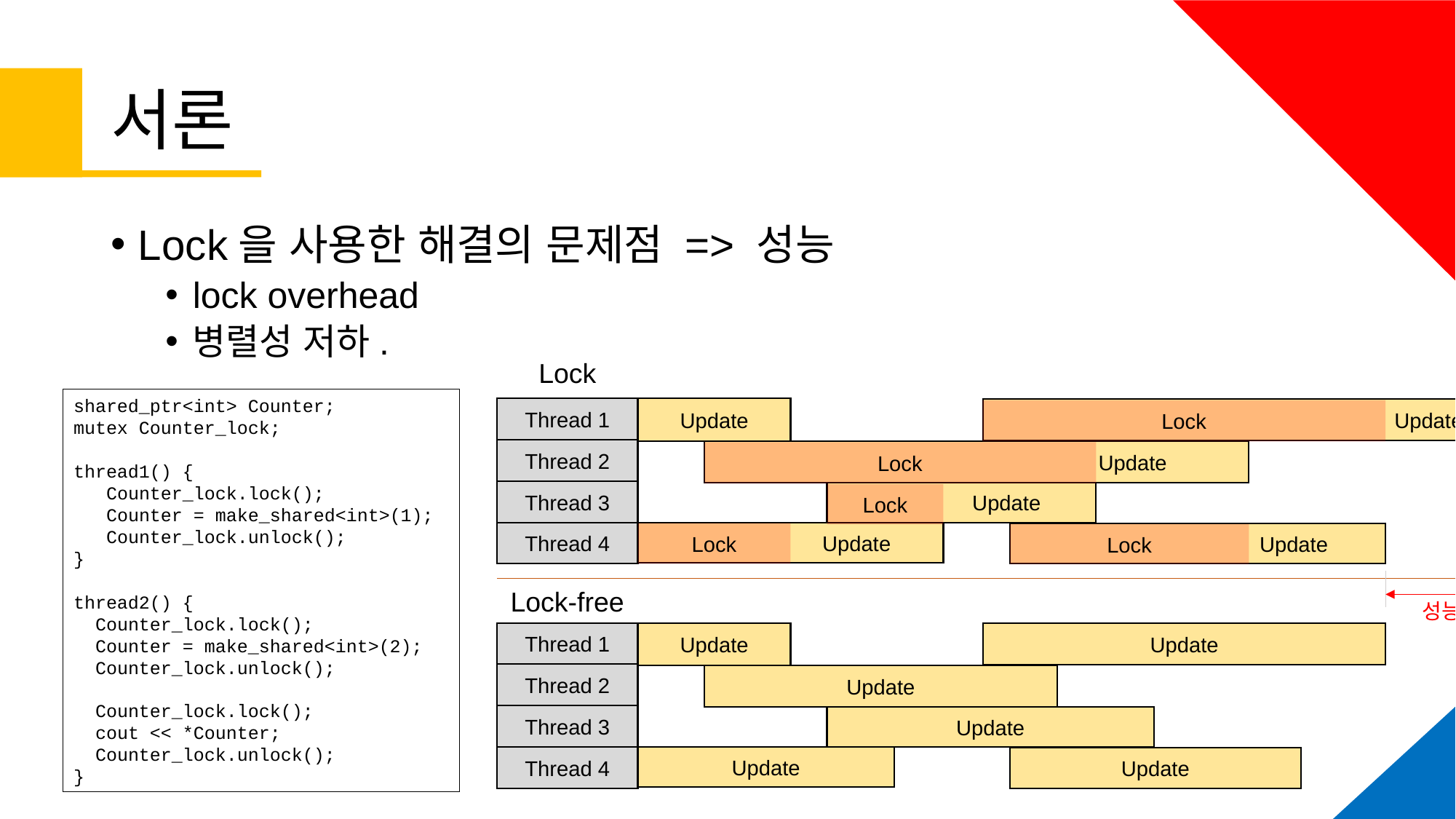

# 서론

Lock을 사용한 해결의 문제점 => 성능
lock overhead
병렬성 저하.
Lock
shared_ptr<int> Counter;
mutex Counter_lock;

thread1() {
   Counter_lock.lock();
   Counter = make_shared<int>(1);
   Counter_lock.unlock();
}

thread2() {
  Counter_lock.lock();
  Counter = make_shared<int>(2);
  Counter_lock.unlock();

  Counter_lock.lock();
  cout << *Counter;
  Counter_lock.unlock();
}
Update
Thread 1
Thread 2
Thread 3
Thread 4
                                                        Update
Lock
                                                    Update
Lock
               Update
Lock
                      Update
Lock
                                Update
Lock
시간
Lock-free
성능향상
Update
Thread 1
Thread 2
Thread 3
Thread 4
Update
Update
Update

Update
Update